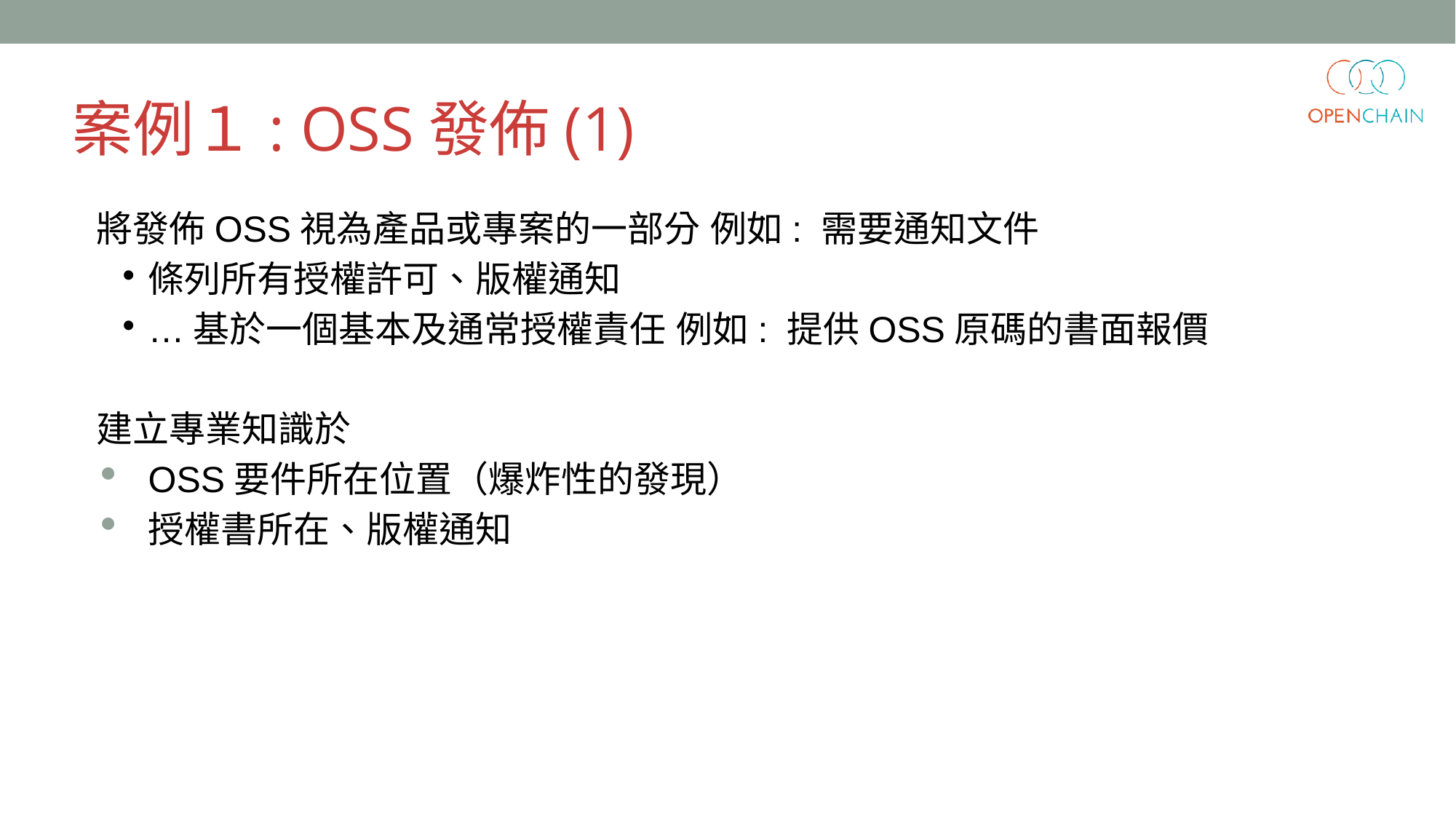

案例１: OSS發佈(1)
將發佈OSS視為產品或專案的一部分 例如: 需要通知文件
條列所有授權許可、版權通知
…基於一個基本及通常授權責任 例如: 提供OSS原碼的書面報價

建立專業知識於
OSS要件所在位置（爆炸性的發現）
授權書所在、版權通知